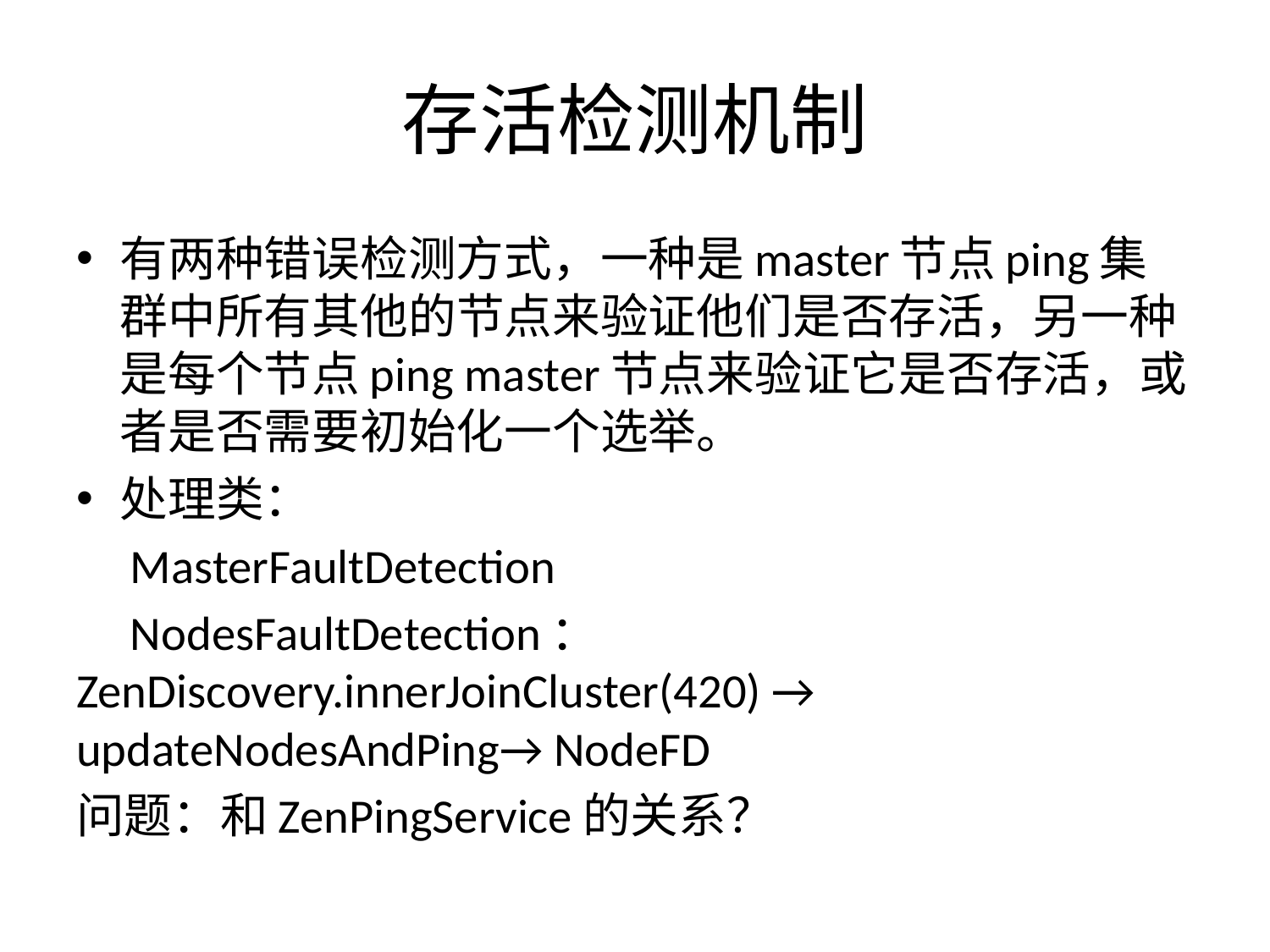

# 存活检测机制
有两种错误检测方式，一种是master节点ping集群中所有其他的节点来验证他们是否存活，另一种是每个节点ping master节点来验证它是否存活，或者是否需要初始化一个选举。
处理类：
     MasterFaultDetection
     NodesFaultDetection： ZenDiscovery.innerJoinCluster(420) → updateNodesAndPing→ NodeFD
问题：和ZenPingService的关系？